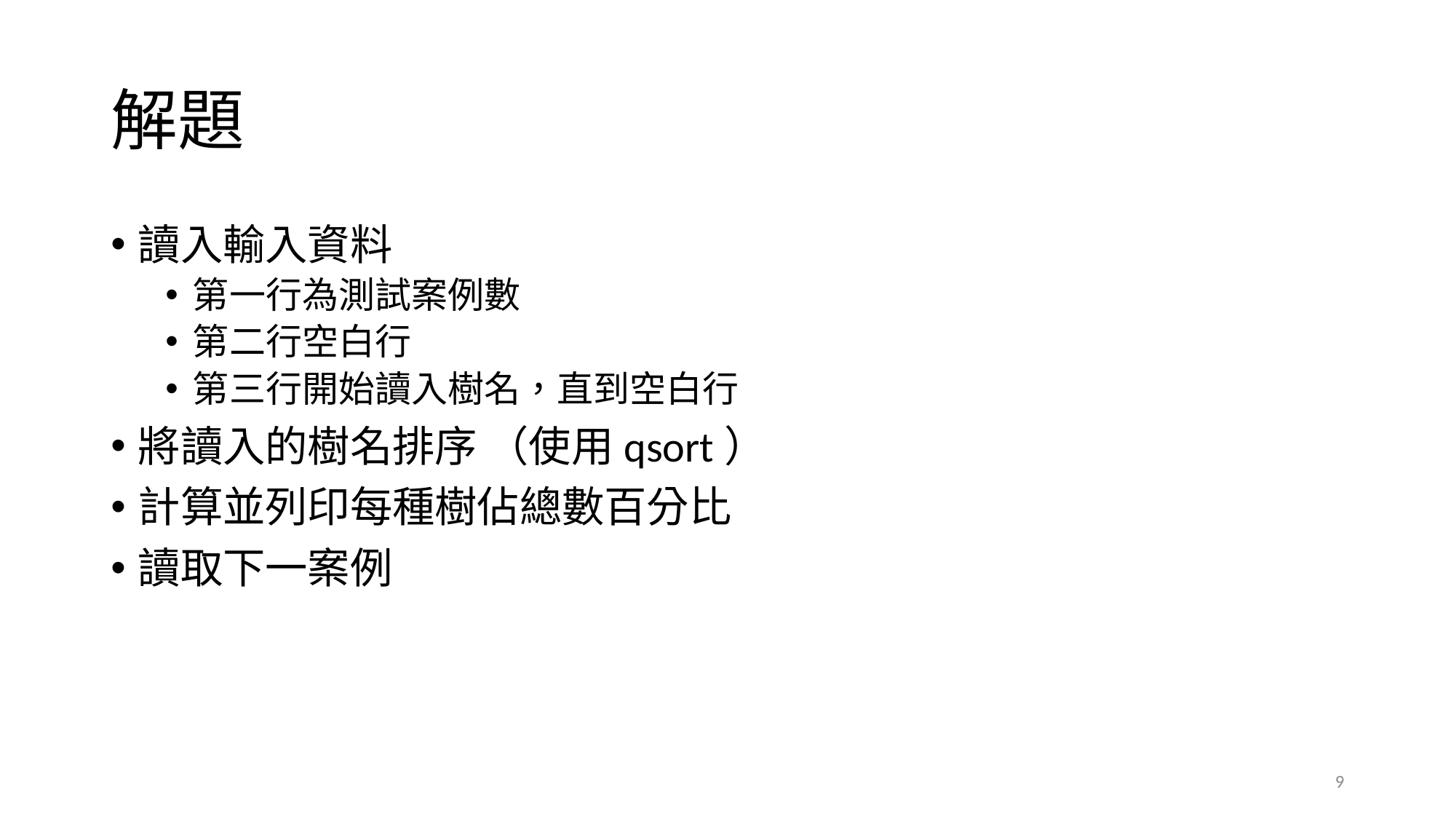

# 解題
讀入輸入資料
第一行為測試案例數
第二行空白行
第三行開始讀入樹名，直到空白行
將讀入的樹名排序 （使用qsort）
計算並列印每種樹佔總數百分比
讀取下一案例

9